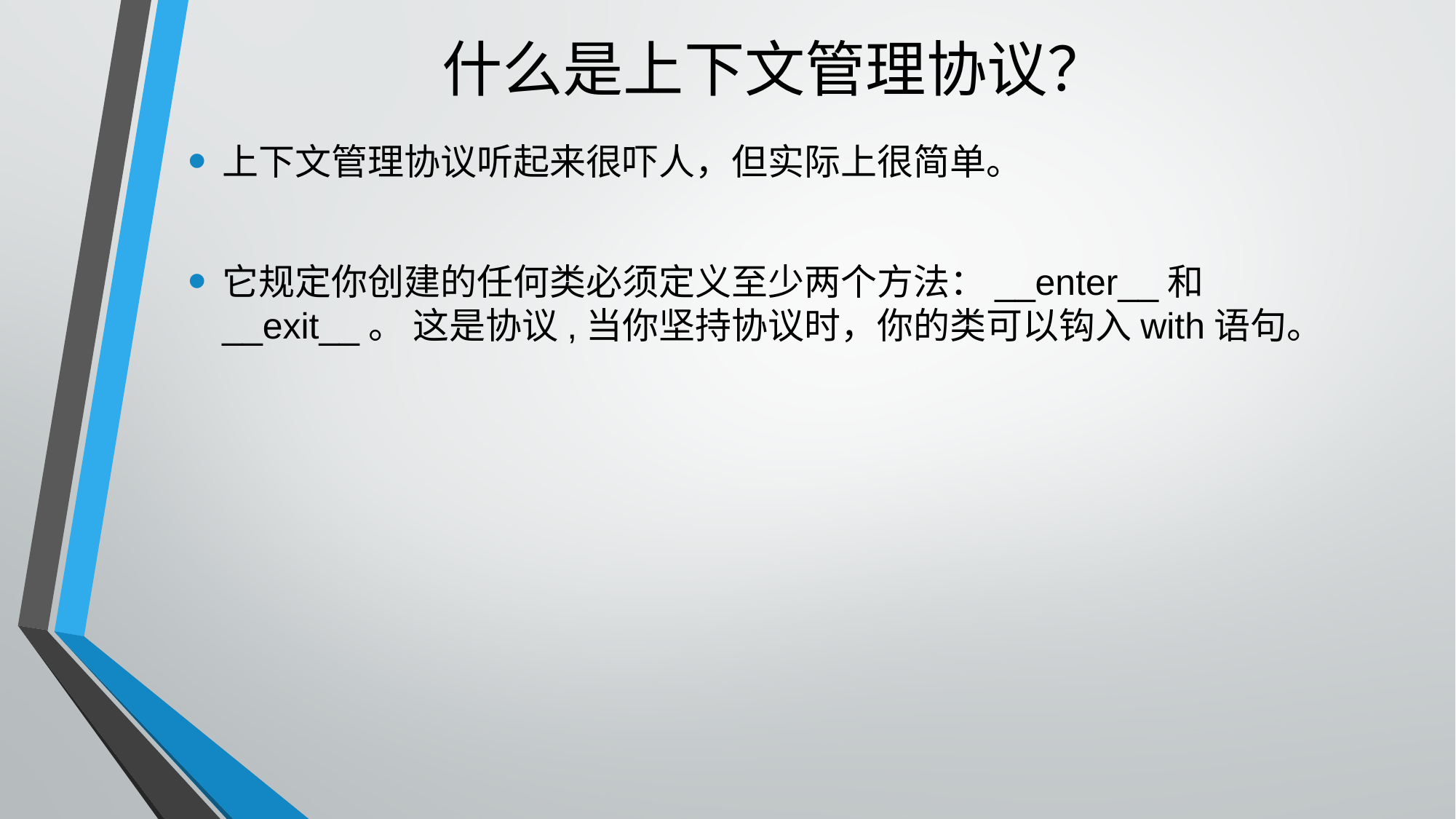

# 什么是上下文管理协议？
上下文管理协议听起来很吓人，但实际上很简单。

它规定你创建的任何类必须定义至少两个方法：__enter__和__exit__。 这是协议,当你坚持协议时，你的类可以钩入with语句。